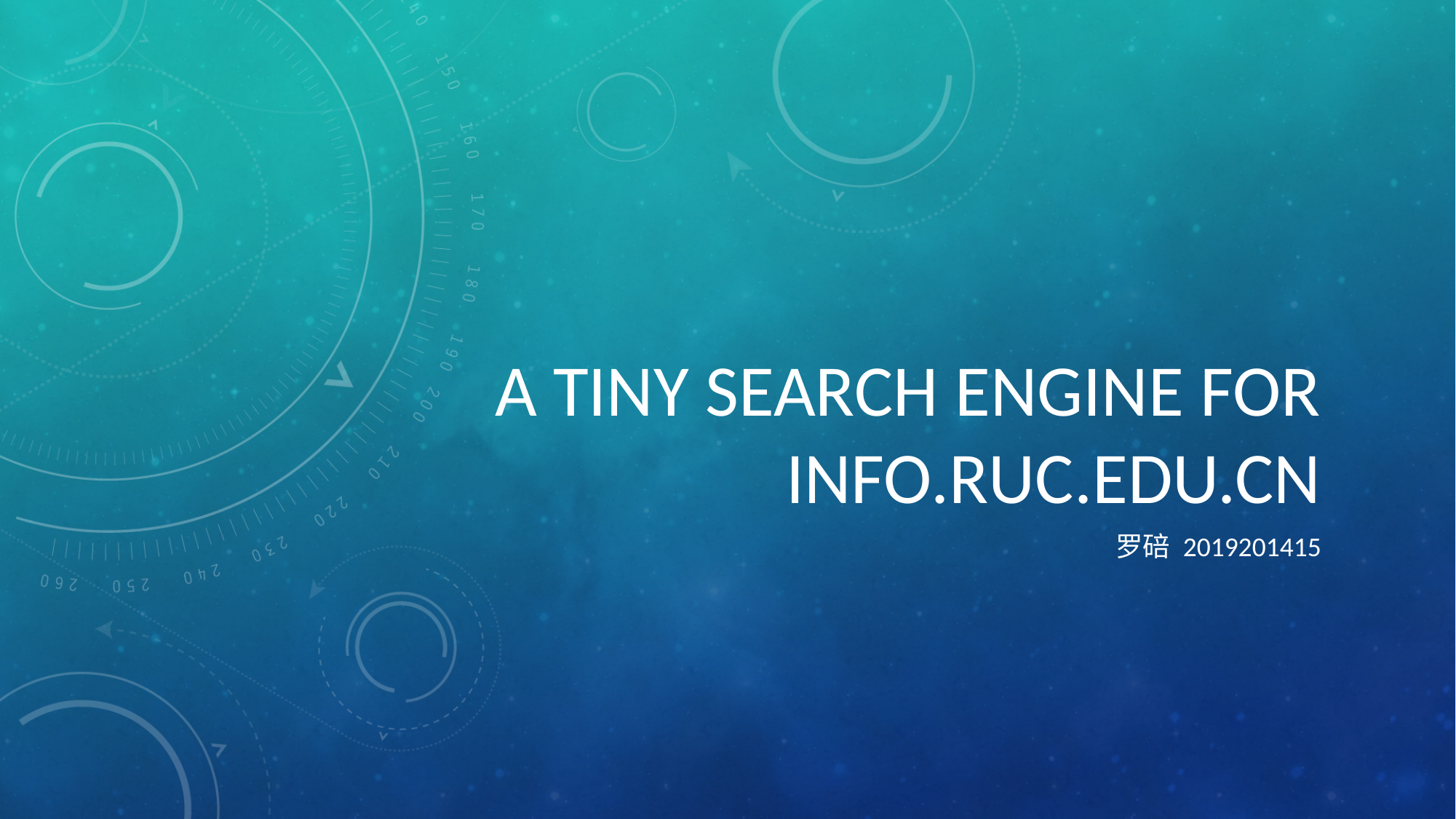

# A tiny Search Engine for info.ruc.edu.cn
罗碚 2019201415